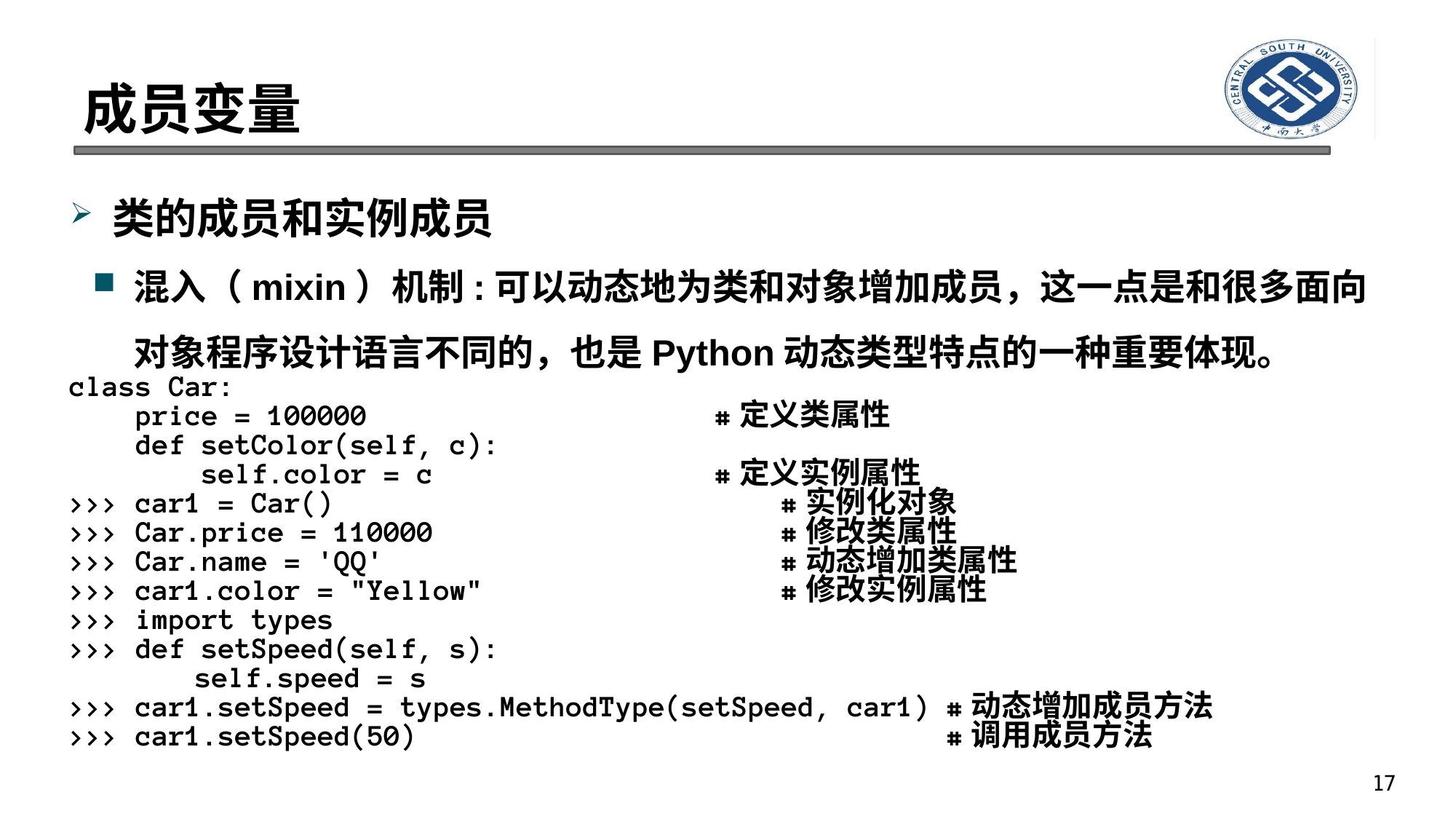

# 成员变量
类的成员和实例成员
混入（mixin）机制:可以动态地为类和对象增加成员，这一点是和很多面向对象程序设计语言不同的，也是Python动态类型特点的一种重要体现。
class Car:
    price = 100000                     #定义类属性
    def setColor(self, c):
        self.color = c                 #定义实例属性
>>> car1 = Car()                           #实例化对象
>>> Car.price = 110000                     #修改类属性
>>> Car.name = 'QQ'                        #动态增加类属性
>>> car1.color = "Yellow"                  #修改实例属性
>>> import types
>>> def setSpeed(self, s):
	    	 self.speed = s
>>> car1.setSpeed = types.MethodType(setSpeed, car1) #动态增加成员方法
>>> car1.setSpeed(50)                                #调用成员方法
17